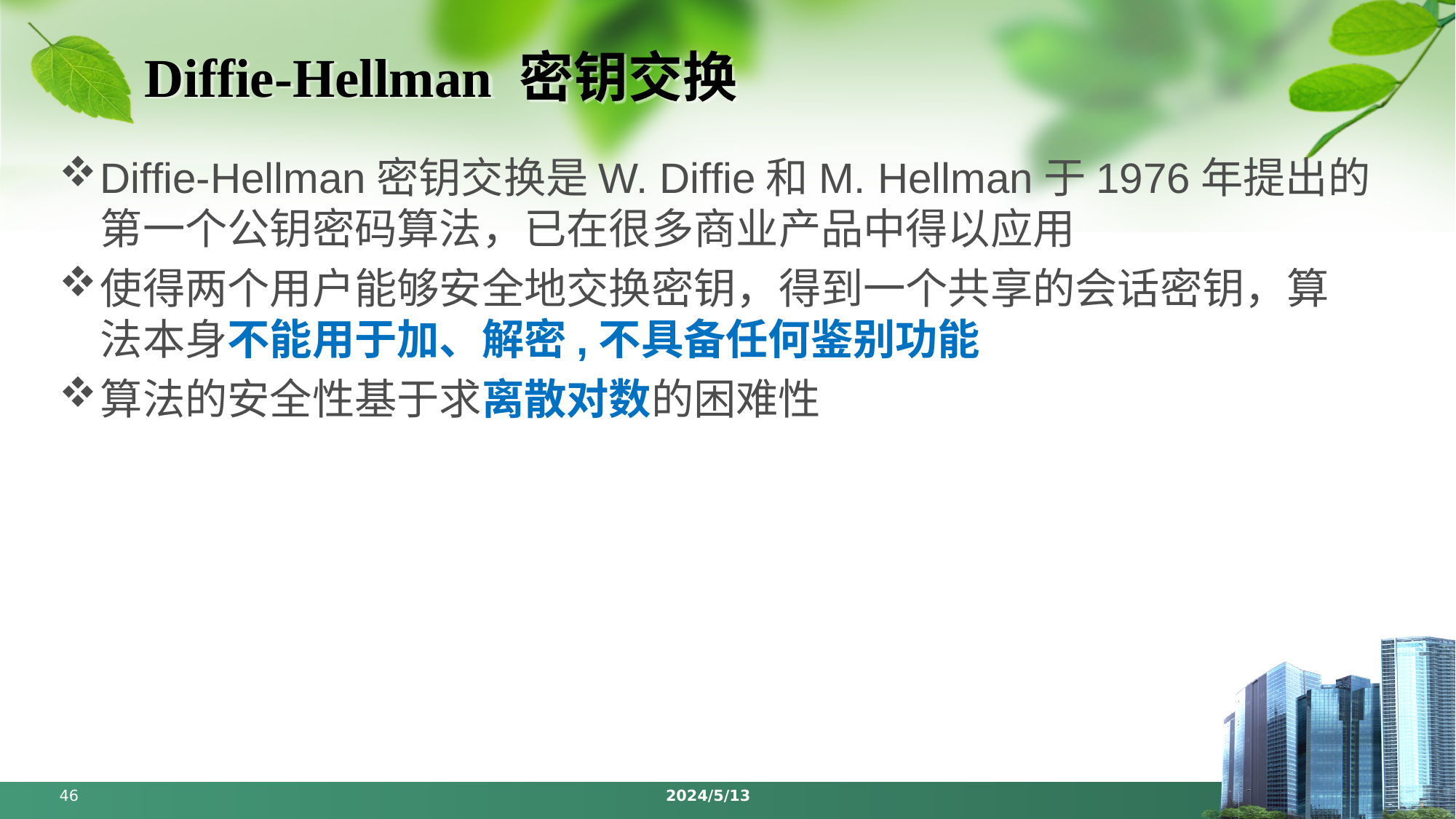

# Diffie-Hellman 密钥交换
Diffie-Hellman密钥交换是W. Diffie和M. Hellman于1976年提出的第一个公钥密码算法，已在很多商业产品中得以应用
使得两个用户能够安全地交换密钥，得到一个共享的会话密钥，算法本身不能用于加、解密,不具备任何鉴别功能
算法的安全性基于求离散对数的困难性
46
2024/5/13